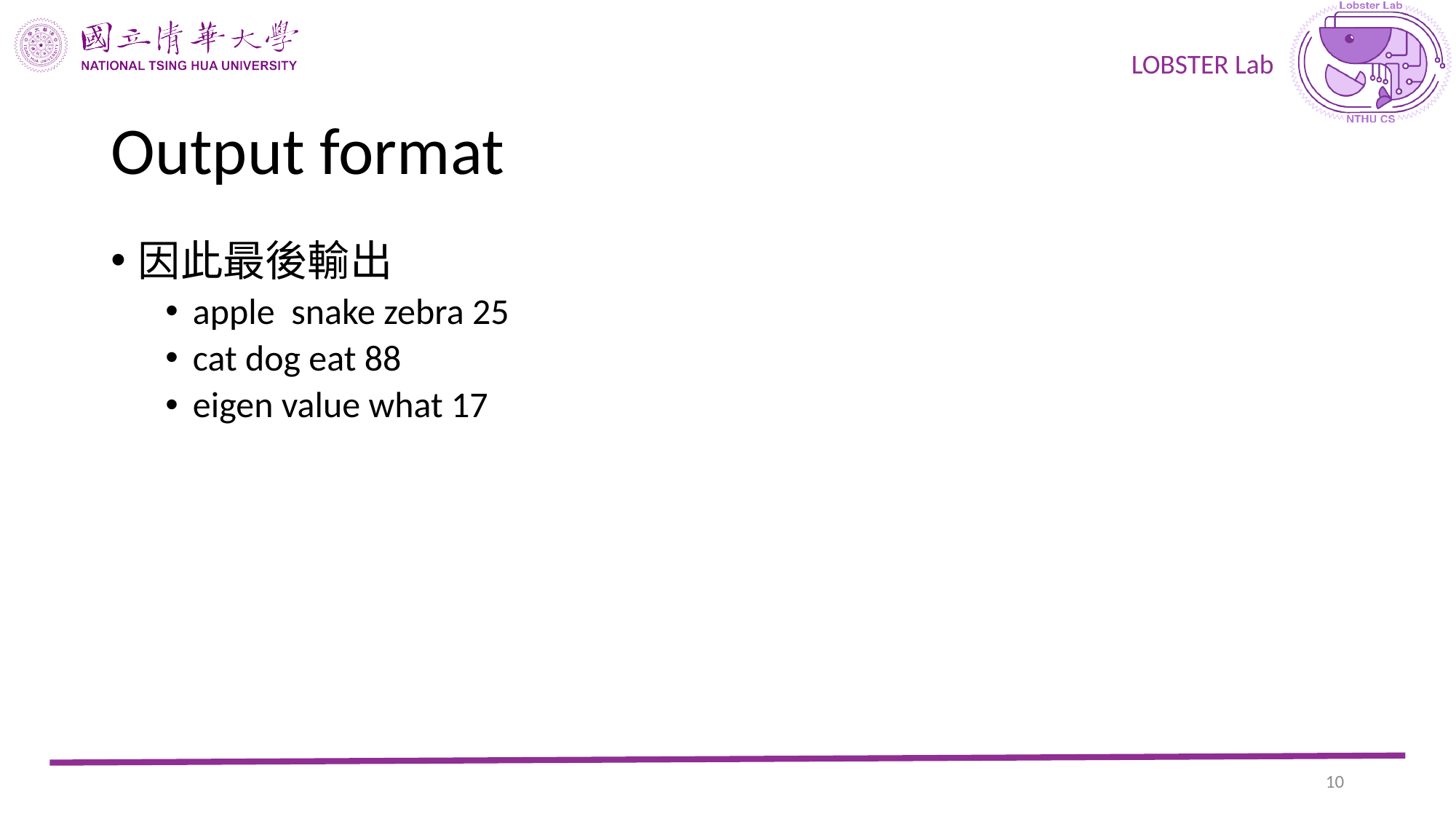

# Output format
因此最後輸出
apple  snake zebra 25
cat dog eat 88
eigen value what 17

10